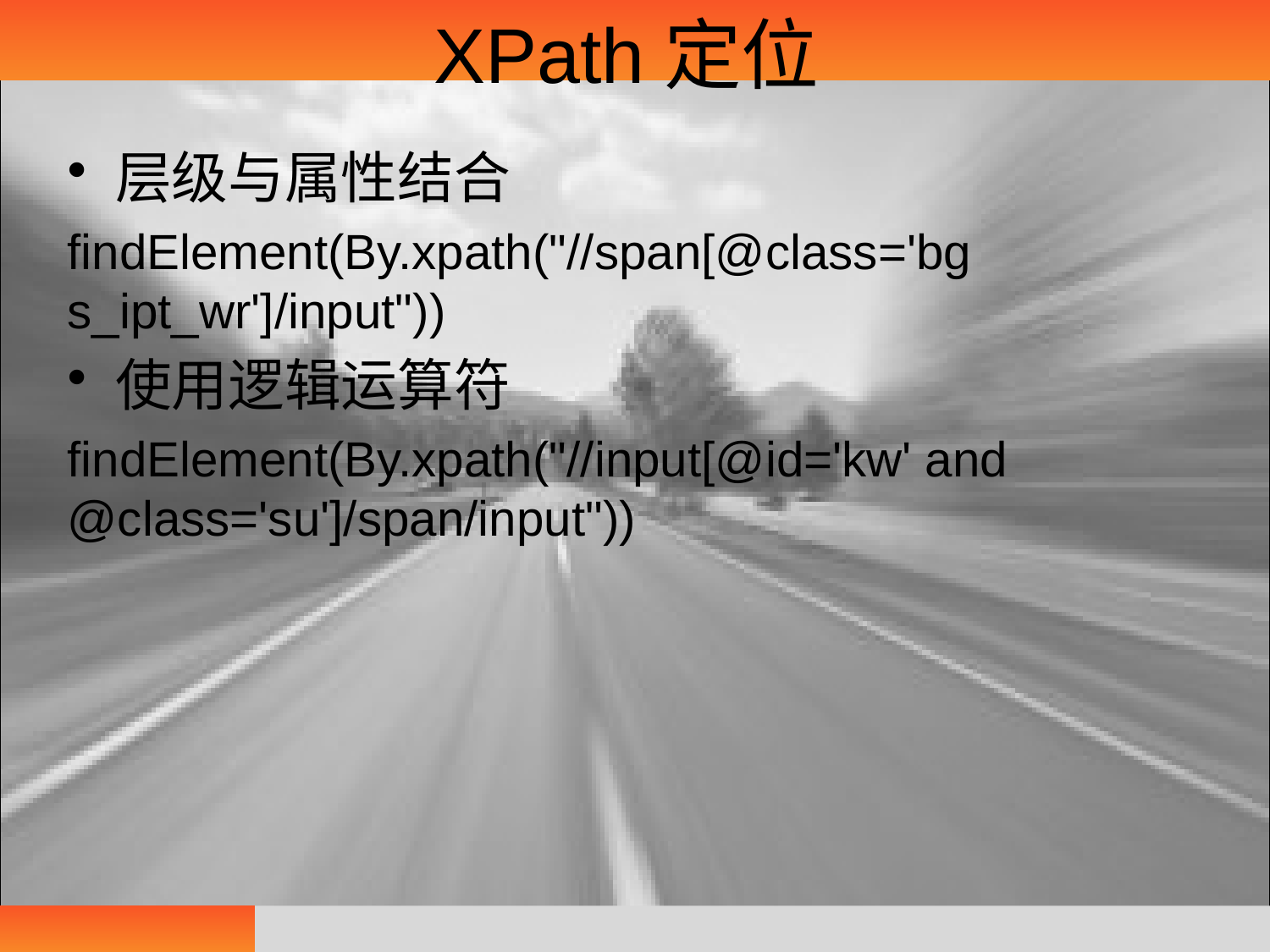

# XPath定位
层级与属性结合
findElement(By.xpath("//span[@class='bg s_ipt_wr']/input"))
使用逻辑运算符
findElement(By.xpath("//input[@id='kw' and @class='su']/span/input"))